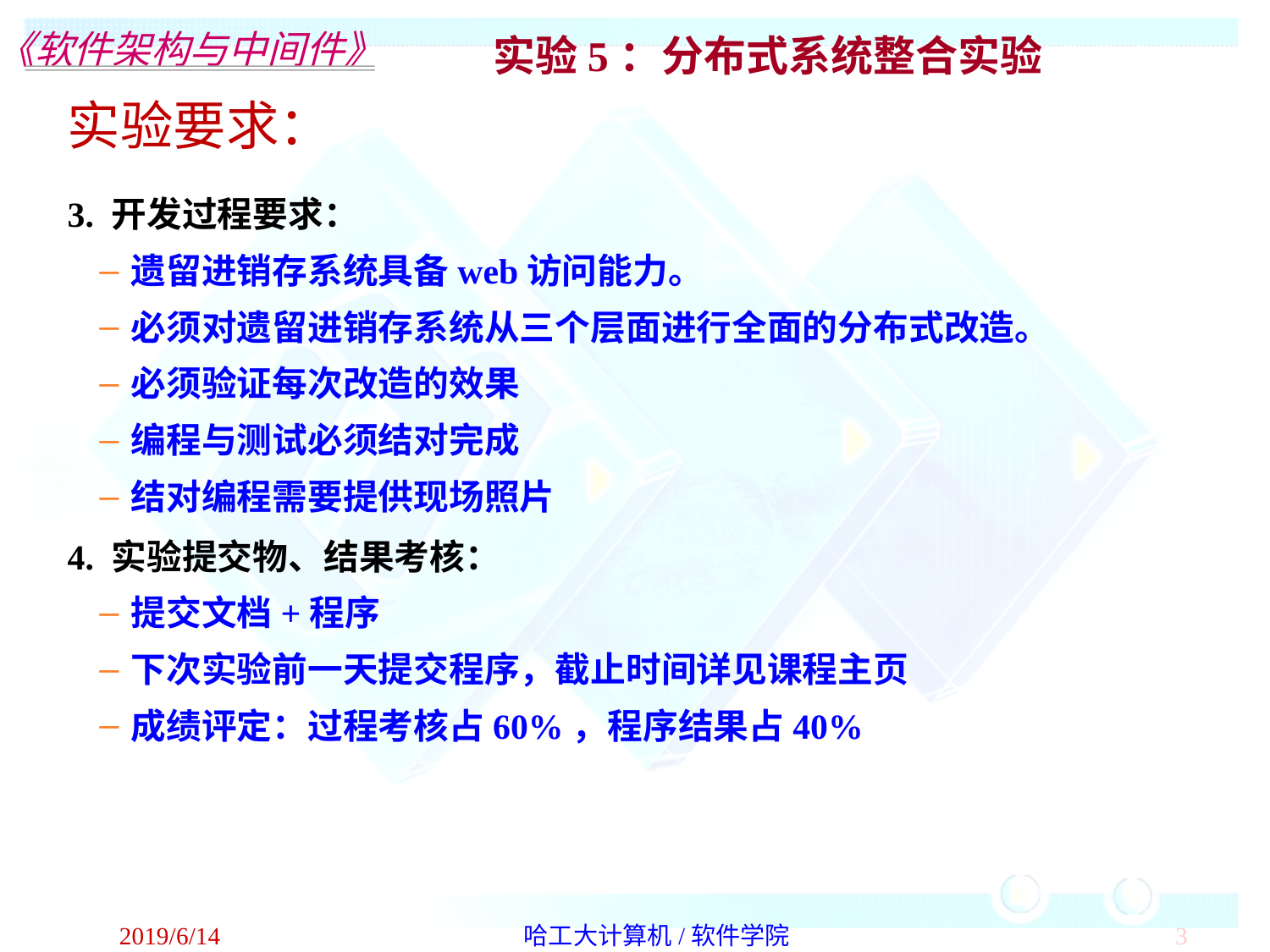

实验5：分布式系统整合实验
实验要求：
3. 开发过程要求：
遗留进销存系统具备web访问能力。
必须对遗留进销存系统从三个层面进行全面的分布式改造。
必须验证每次改造的效果
编程与测试必须结对完成
结对编程需要提供现场照片
4. 实验提交物、结果考核：
提交文档+程序
下次实验前一天提交程序，截止时间详见课程主页
成绩评定：过程考核占60%，程序结果占40%